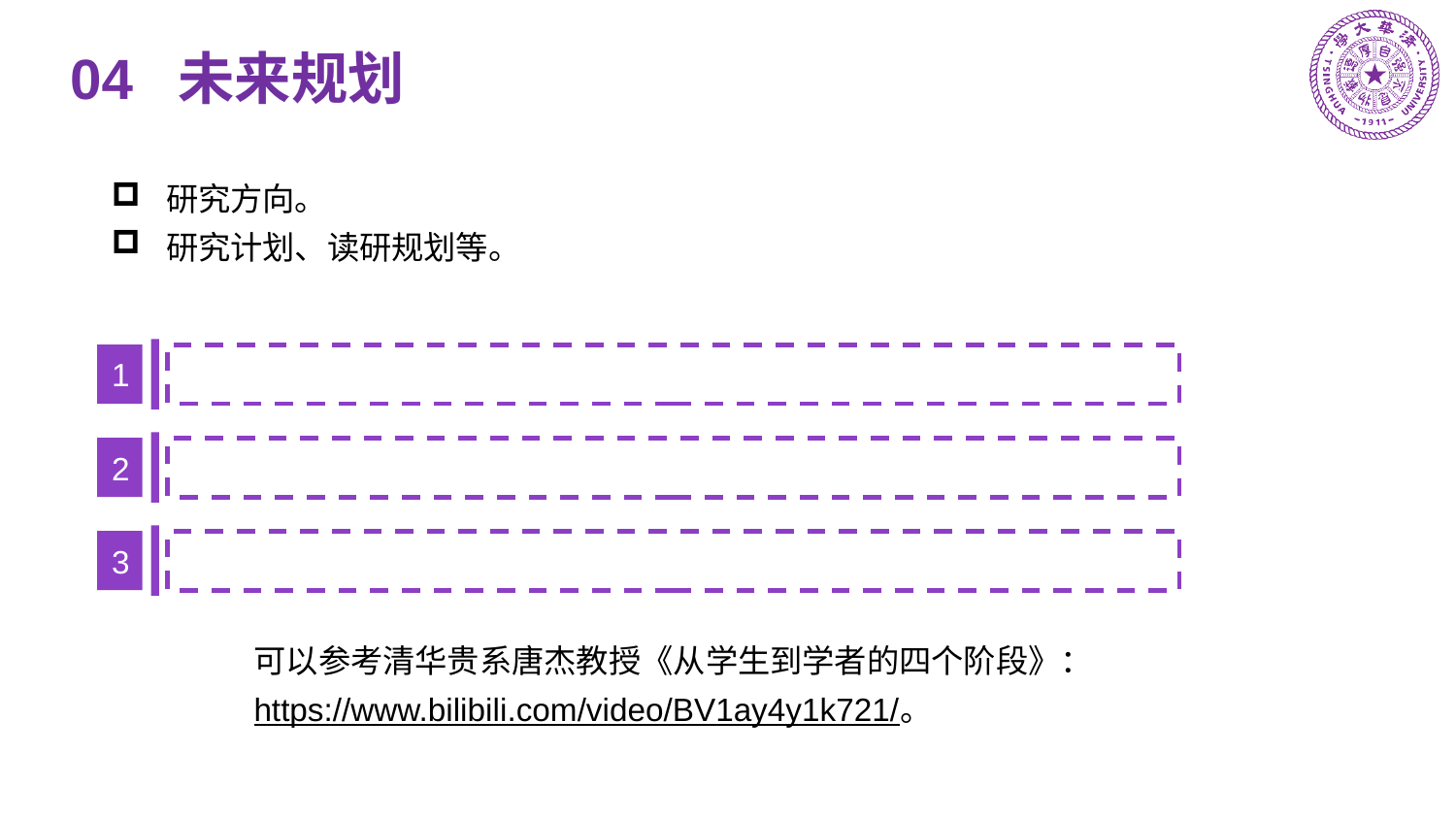

04  未来规划
研究方向。
研究计划、读研规划等。

1

2

3

可以参考清华贵系唐杰教授《从学生到学者的四个阶段》：https://www.bilibili.com/video/BV1ay4y1k721/。